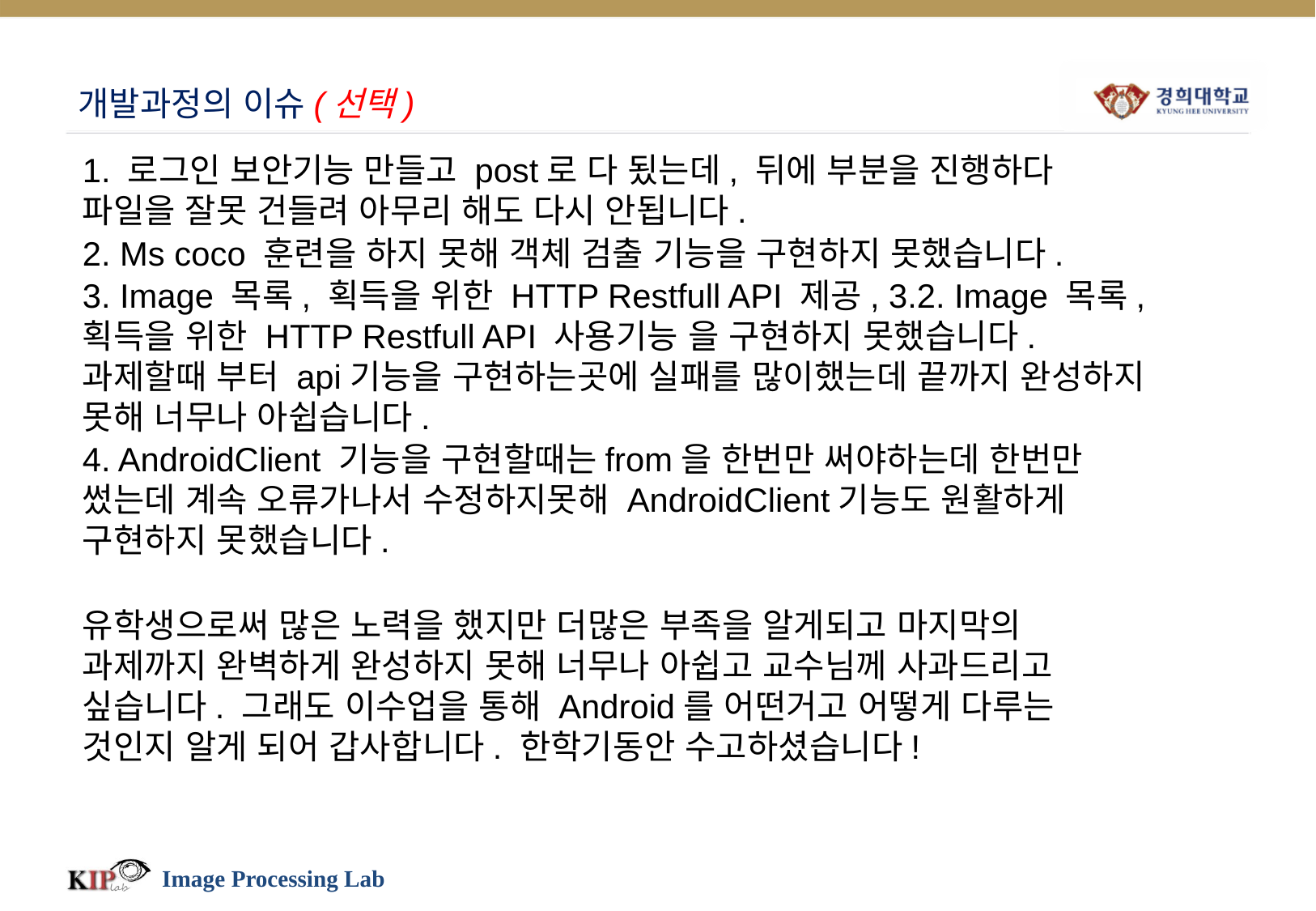

# 개발과정의 이슈(선택)
1. 로그인 보안기능 만들고 post로 다 됬는데, 뒤에 부분을 진행하다 파일을 잘못 건들려 아무리 해도 다시 안됩니다.
2. Ms coco 훈련을 하지 못해 객체 검출 기능을 구현하지 못했습니다.
3. Image 목록, 획득을 위한 HTTP Restfull API 제공, 3.2. Image 목록, 획득을 위한 HTTP Restfull API 사용기능 을 구현하지 못했습니다. 과제할때 부터 api기능을 구현하는곳에 실패를 많이했는데 끝까지 완성하지 못해 너무나 아쉽습니다.
4. AndroidClient 기능을 구현할때는from을 한번만 써야하는데 한번만 썼는데 계속 오류가나서 수정하지못해 AndroidClient기능도 원활하게 구현하지 못했습니다.

유학생으로써 많은 노력을 했지만 더많은 부족을 알게되고 마지막의 과제까지 완벽하게 완성하지 못해 너무나 아쉽고 교수님께 사과드리고 싶습니다. 그래도 이수업을 통해 Android를 어떤거고 어떻게 다루는 것인지 알게 되어 갑사합니다. 한학기동안 수고하셨습니다!
Image Processing Lab